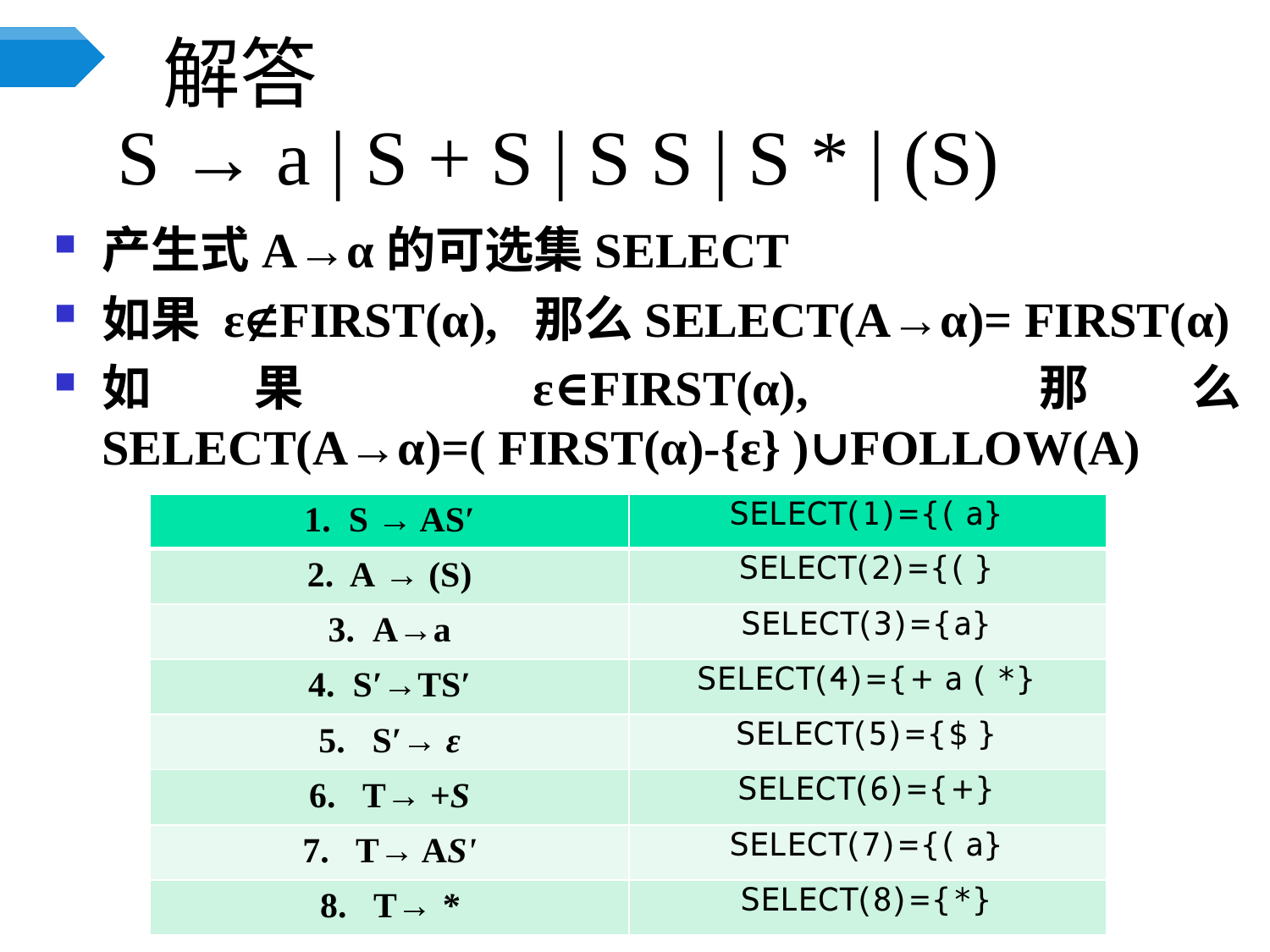

解答
# S → a | S + S | S S | S * | (S)
产生式A→α的可选集SELECT
如果 ε∉FIRST(α),  那么SELECT(A→α)= FIRST(α)
如果 ε∈FIRST(α), 那么SELECT(A→α)=( FIRST(α)-{ε} )∪FOLLOW(A)

| 1. S → AS′ | SELECT(1)={( a} |
| --- | --- |
| 2. A → (S) | SELECT(2)={( } |
| 3. A→a | SELECT(3)={a} |
| 4. S′→TS′ | SELECT(4)={+ a ( \*} |
| 5. S′→ ε | SELECT(5)={$ } |
| 6. T→ +S | SELECT(6)={+} |
| 7. T→ AS' | SELECT(7)={( a} |
| 8. T→ \* | SELECT(8)={\*} |